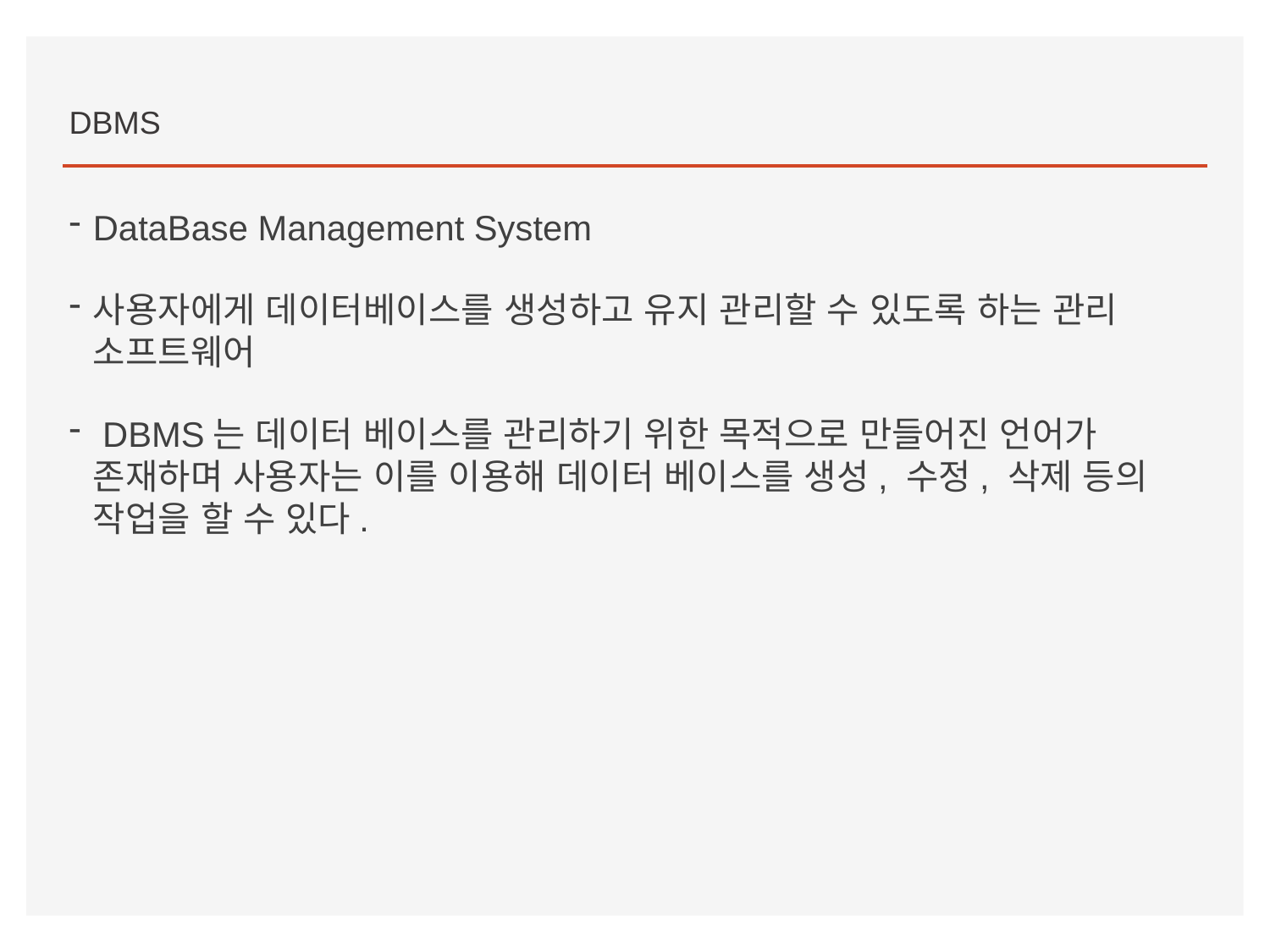

DBMS
DataBase Management System
사용자에게 데이터베이스를 생성하고 유지 관리할 수 있도록 하는 관리 소프트웨어
 DBMS는 데이터 베이스를 관리하기 위한 목적으로 만들어진 언어가 존재하며 사용자는 이를 이용해 데이터 베이스를 생성, 수정, 삭제 등의 작업을 할 수 있다.